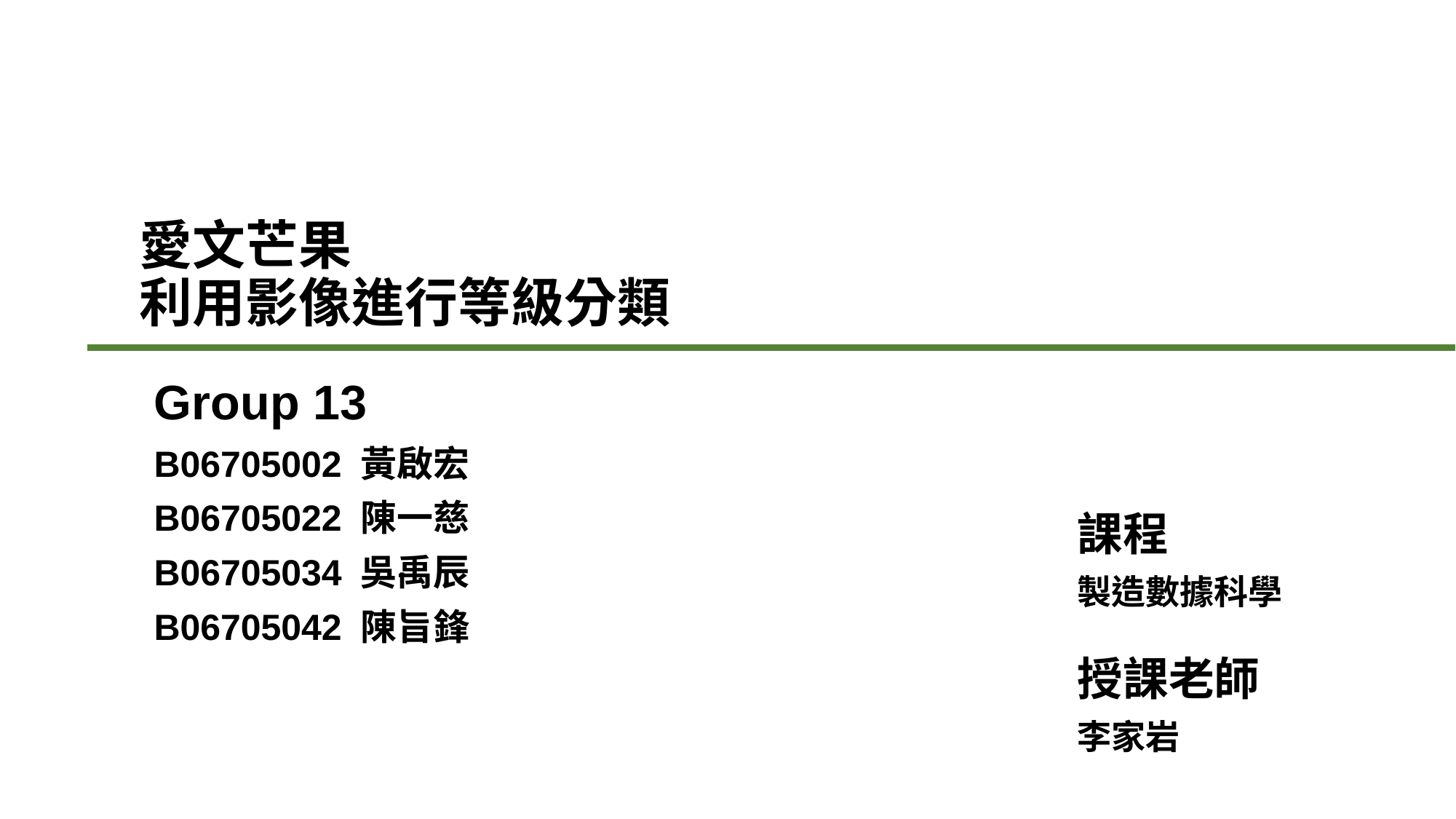

# 愛文芒果 利用影像進行等級分類
Group 13
B06705002 黃啟宏
B06705022 陳一慈
B06705034 吳禹辰
B06705042 陳旨鋒
課程
製造數據科學
授課老師
李家岩